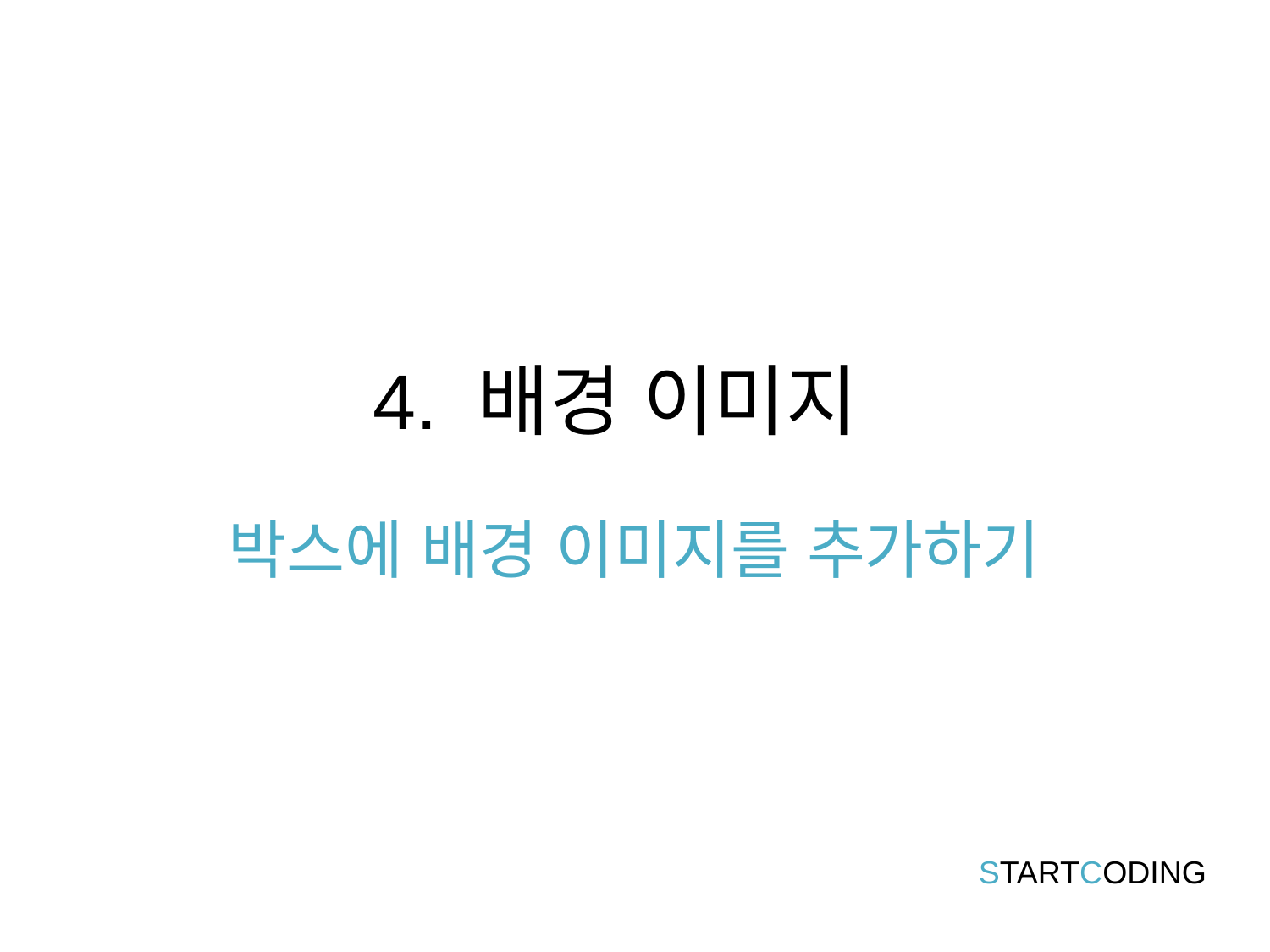

# 4. 배경 이미지
박스에 배경 이미지를 추가하기
STARTCODING